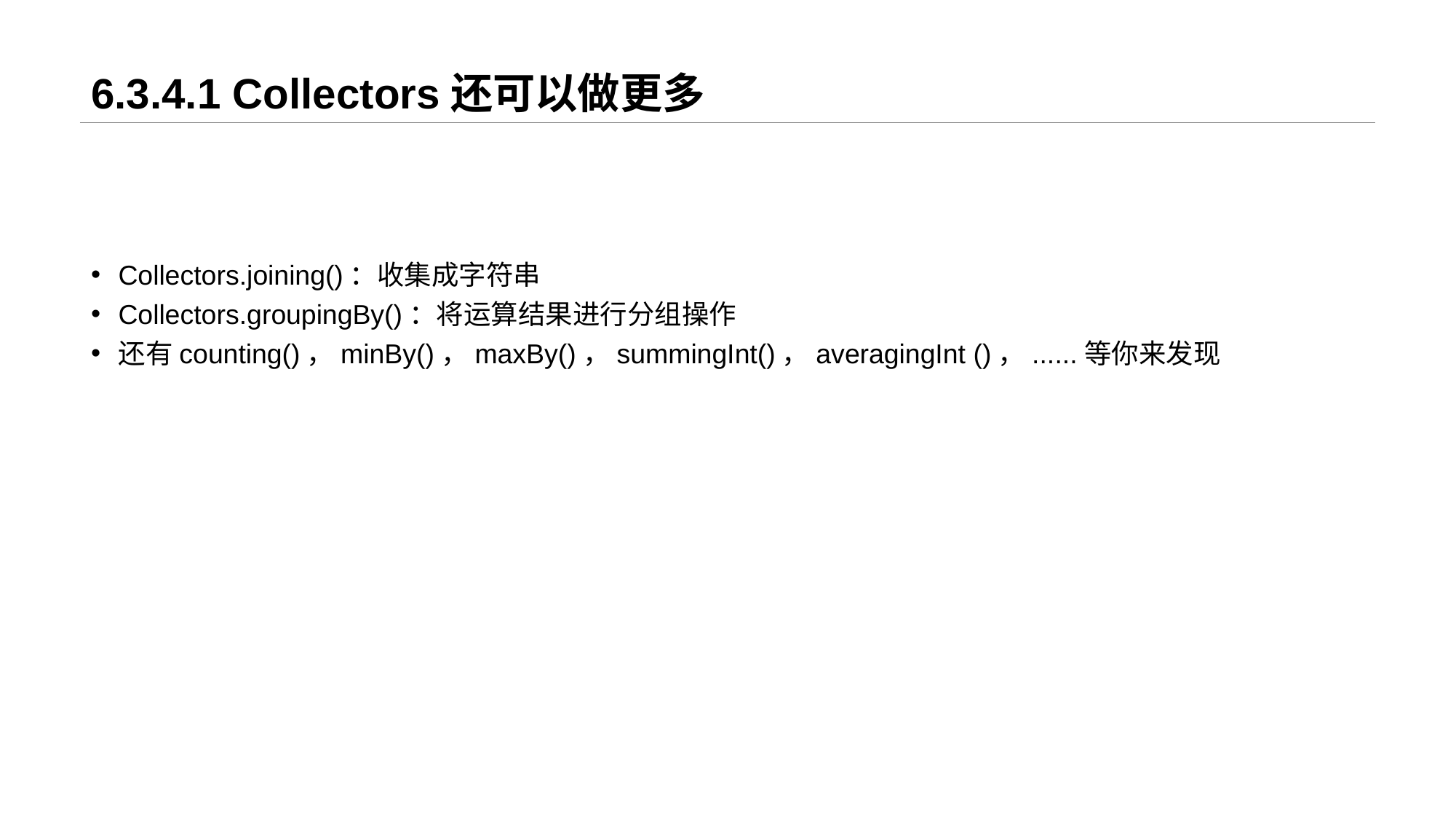

# 6.3.4.1 Collectors还可以做更多

Collectors.joining()：收集成字符串
Collectors.groupingBy()：将运算结果进行分组操作
还有counting()，minBy()，maxBy()，summingInt()，averagingInt ()，......等你来发现